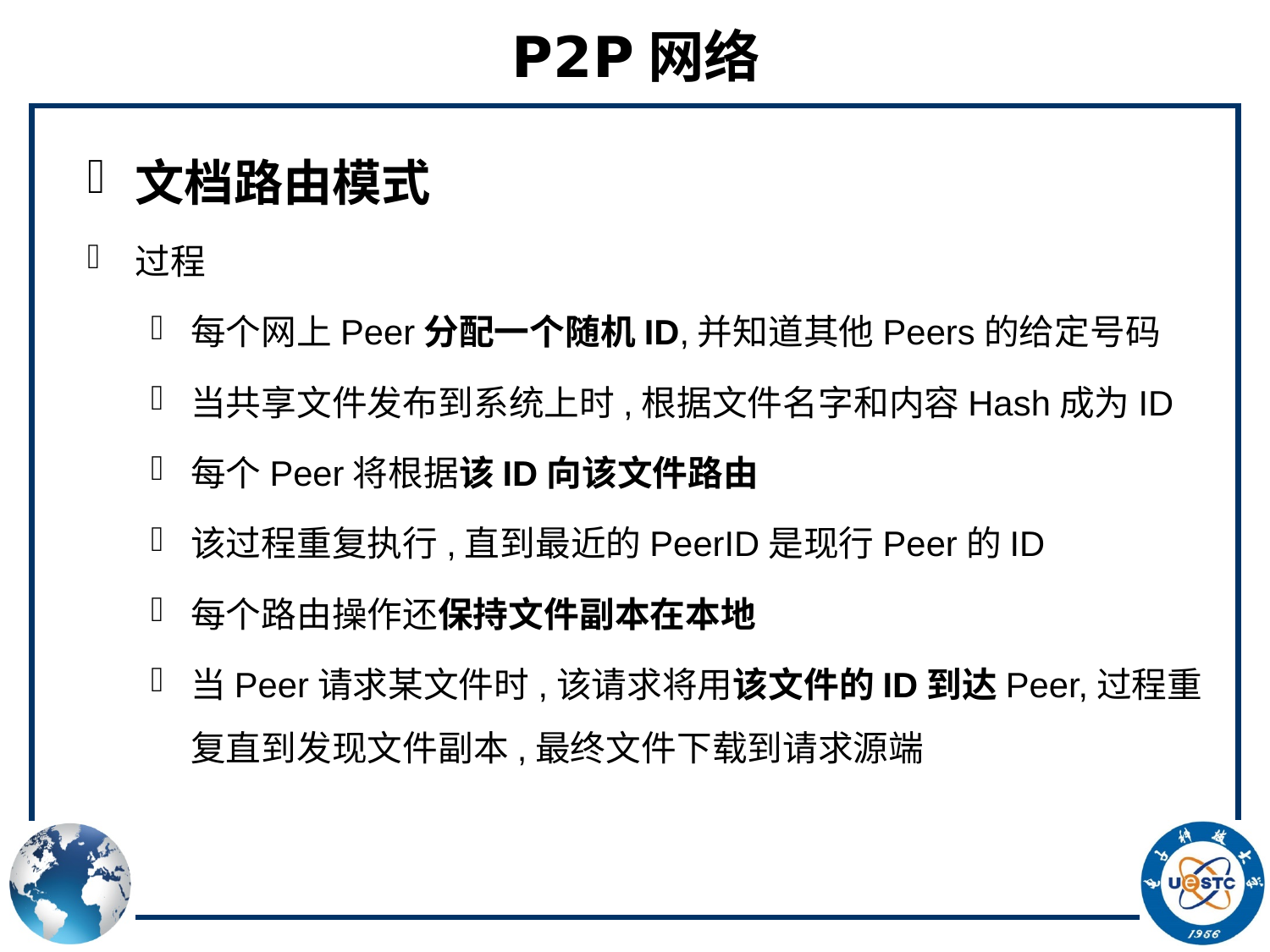

# P2P网络
文档路由模式
过程
每个网上Peer分配一个随机ID,并知道其他Peers的给定号码
当共享文件发布到系统上时,根据文件名字和内容Hash成为ID
每个Peer将根据该ID向该文件路由
该过程重复执行,直到最近的PeerID是现行Peer的ID
每个路由操作还保持文件副本在本地
当Peer请求某文件时,该请求将用该文件的ID到达Peer,过程重复直到发现文件副本,最终文件下载到请求源端